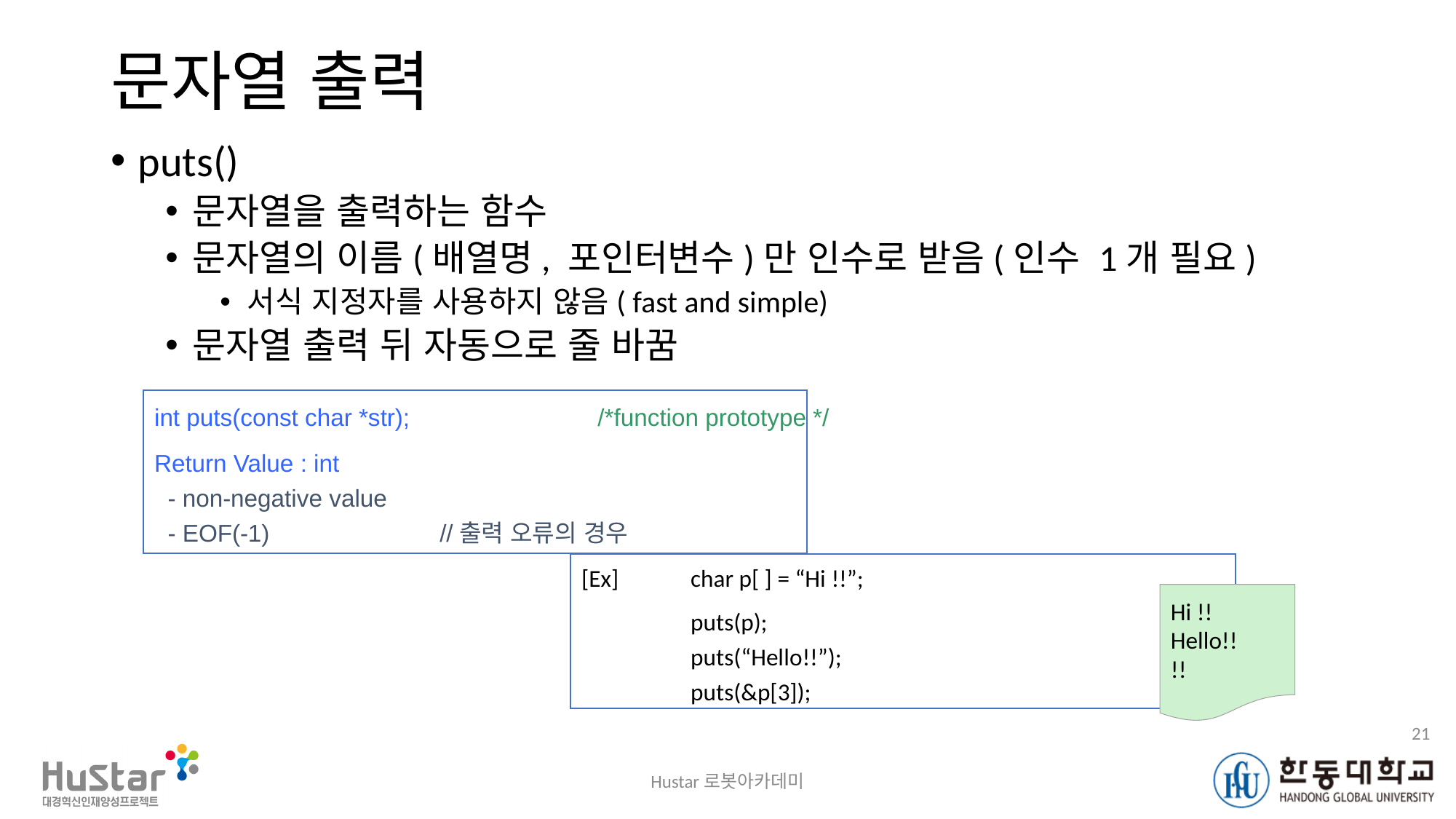

# 문자열 출력
puts()
문자열을 출력하는 함수
문자열의 이름(배열명, 포인터변수)만 인수로 받음(인수 1개 필요)
서식 지정자를 사용하지 않음( fast and simple)
문자열 출력 뒤 자동으로 줄 바꿈

int puts(const char *str); 		 /*function prototype */
Return Value : int
  - non-negative value
  - EOF(-1)  	          //출력 오류의 경우
[Ex] 	char p[ ] = “Hi !!”;
	puts(p);
	puts(“Hello!!”);
	puts(&p[3]);
Hi !!
Hello!!
!!
21
Hustar로봇아카데미